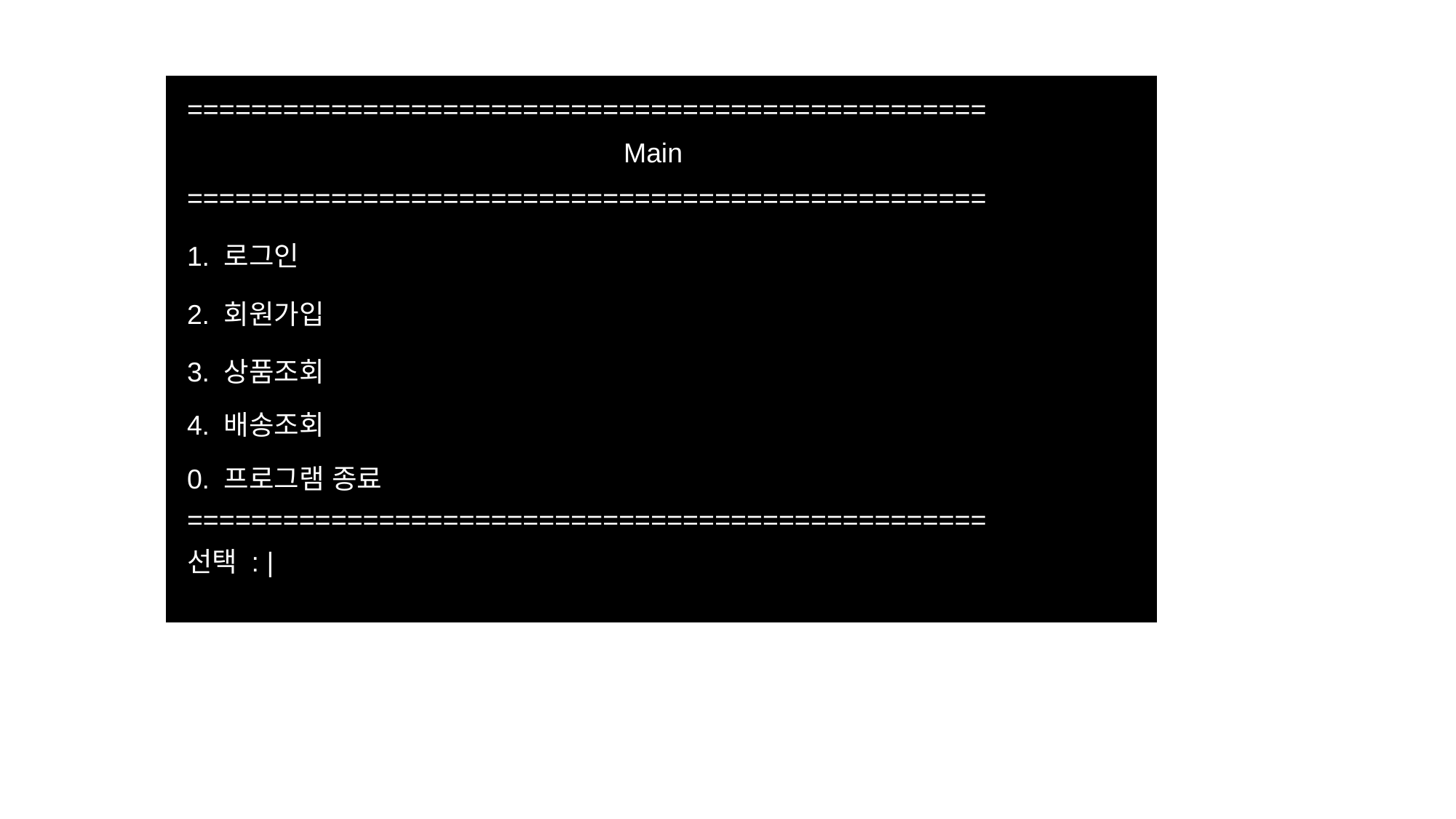

==================================================
				Main
==================================================
1. 로그인
2. 회원가입
3. 상품조회
4. 배송조회
0. 프로그램 종료
==================================================
선택 : |